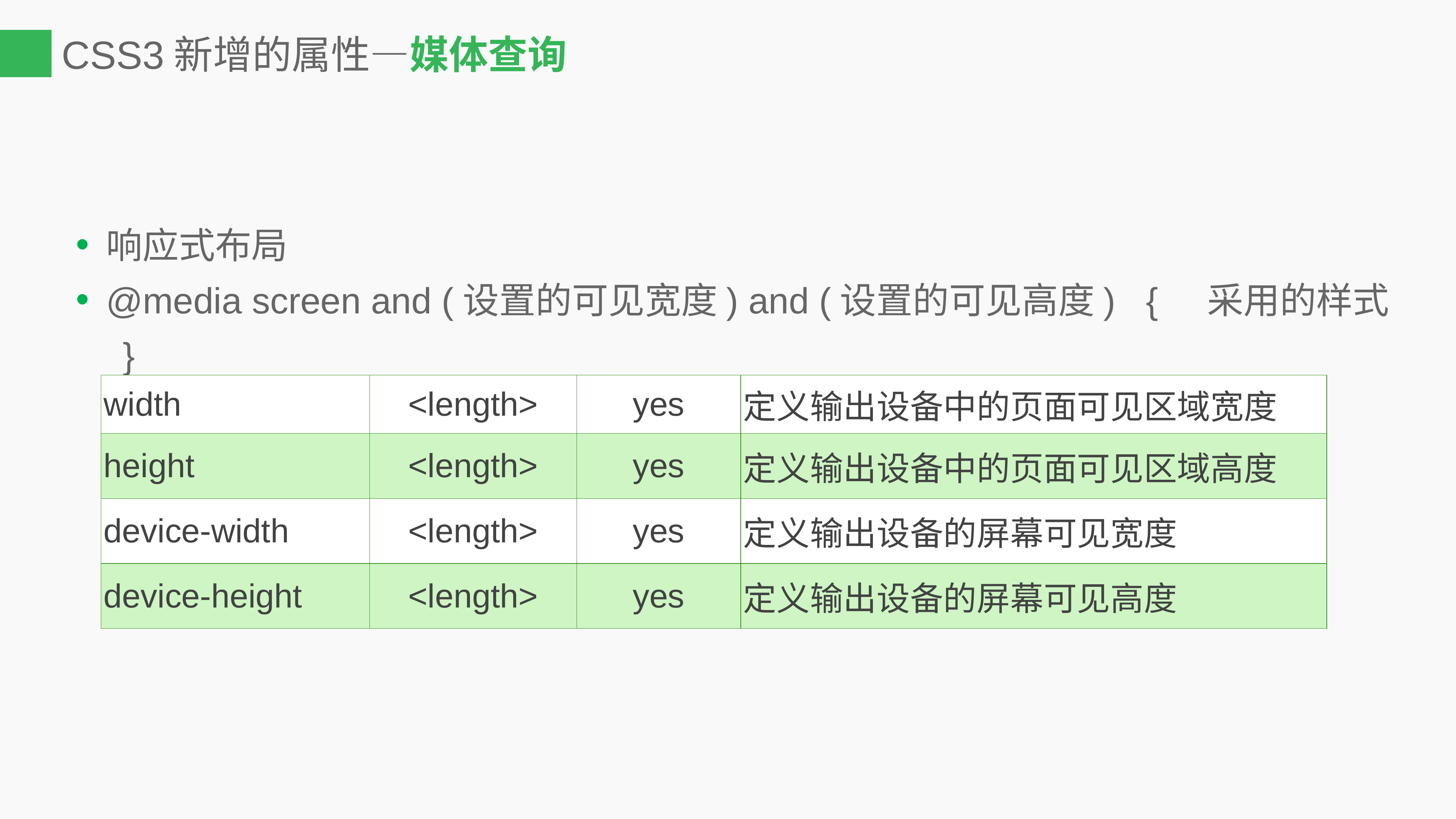

# CSS3新增的属性—媒体查询
响应式布局
@media screen and (设置的可见宽度) and (设置的可见高度)   {    采用的样式   }
| width | <length> | yes | 定义输出设备中的页面可见区域宽度 |
| --- | --- | --- | --- |
| height | <length> | yes | 定义输出设备中的页面可见区域高度 |
| device-width | <length> | yes | 定义输出设备的屏幕可见宽度 |
| device-height | <length> | yes | 定义输出设备的屏幕可见高度 |